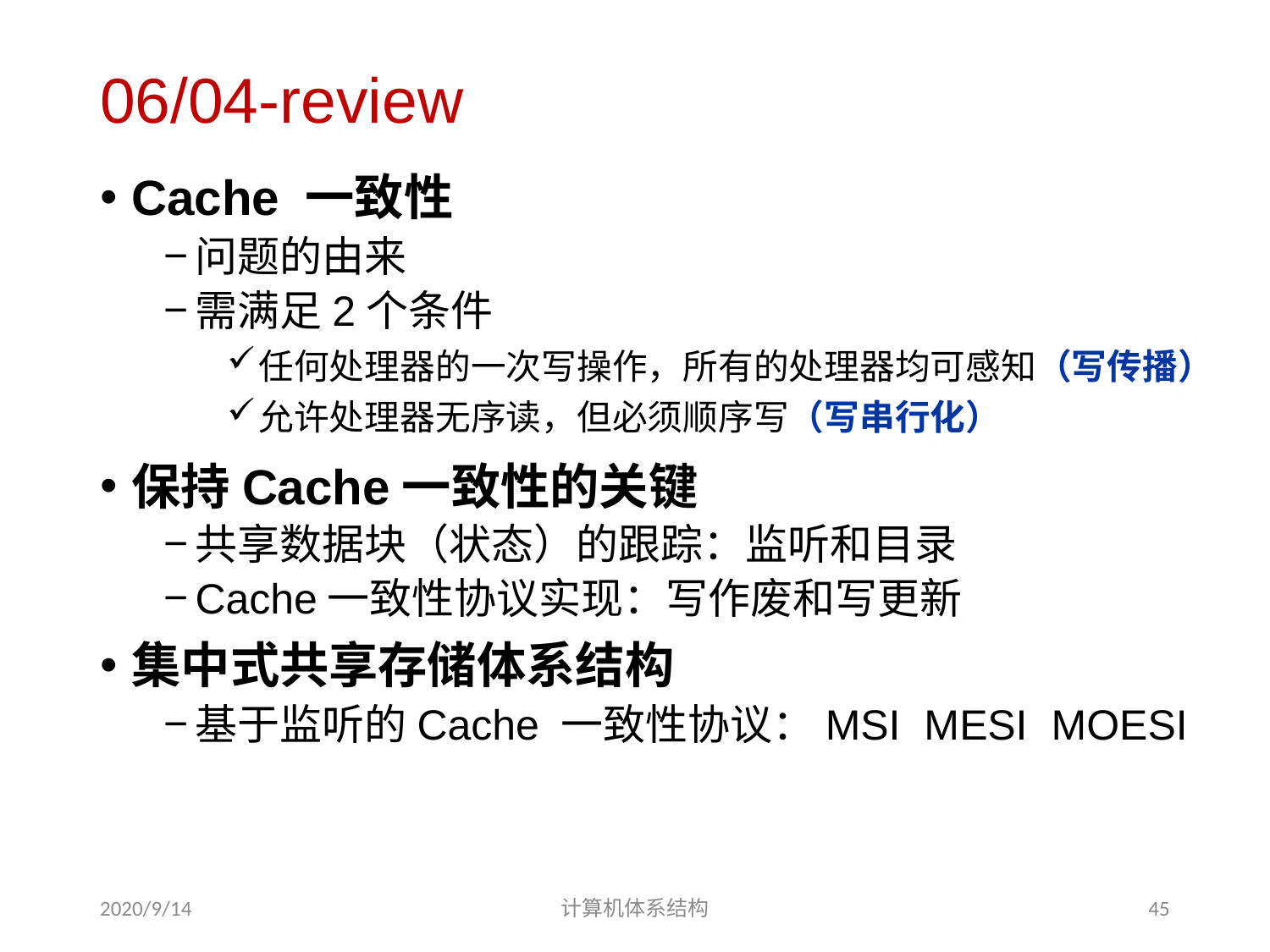

# 06/04-review
Cache 一致性
问题的由来
需满足2个条件
任何处理器的一次写操作，所有的处理器均可感知（写传播）
允许处理器无序读，但必须顺序写（写串行化）
保持Cache一致性的关键
共享数据块（状态）的跟踪：监听和目录
Cache一致性协议实现：写作废和写更新
集中式共享存储体系结构
基于监听的Cache 一致性协议：MSI  MESI  MOESI

2020/9/14
计算机体系结构
45